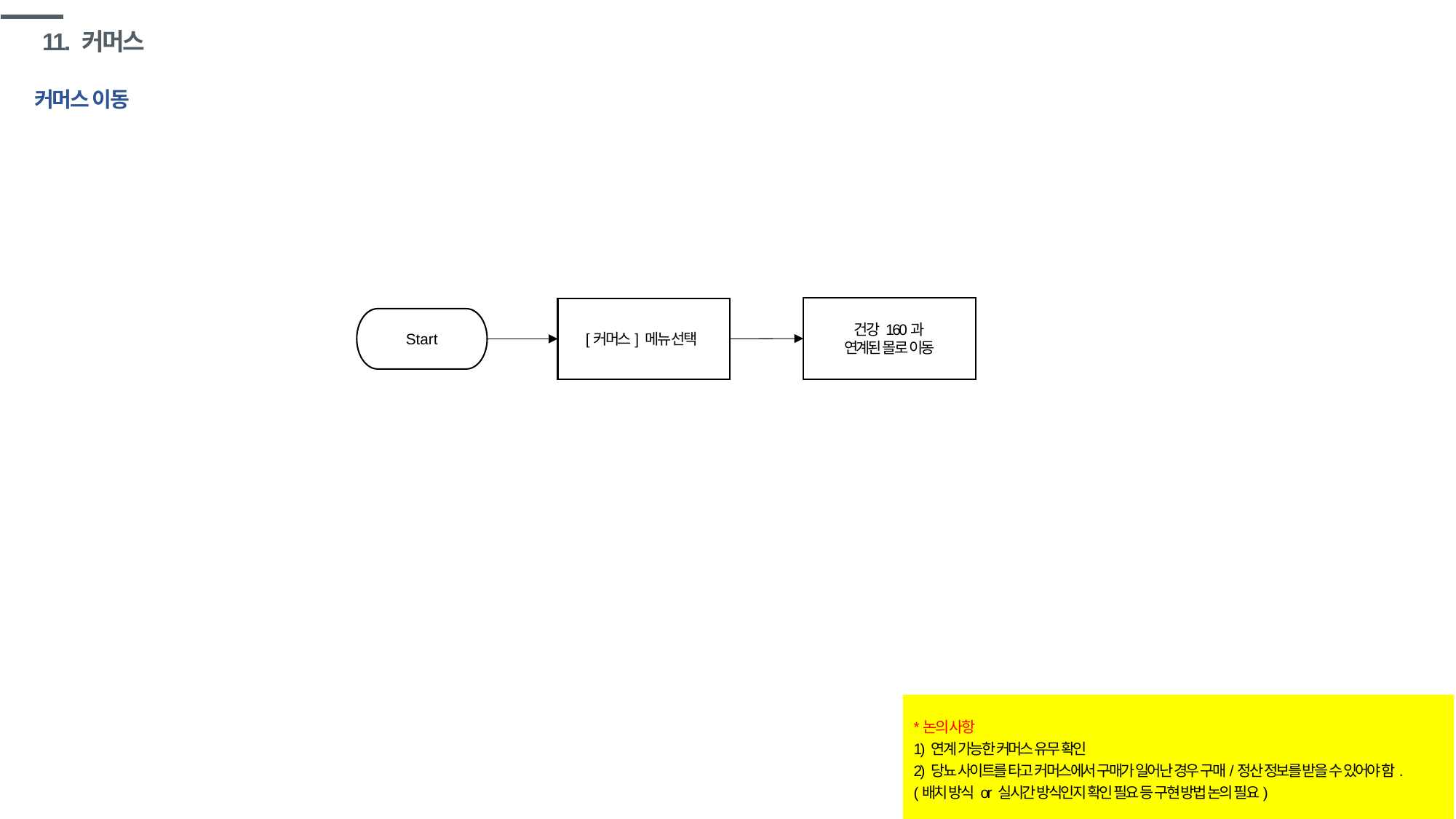

# 11. 커머스
커머스 이동
건강 160과
연계된 몰로 이동
[커머스] 메뉴 선택
Start
*논의 사항
1) 연계 가능한 커머스 유무 확인
2) 당뇨 사이트를 타고 커머스에서 구매가 일어난 경우 구매/정산 정보를 받을 수 있어야 함.
(배치 방식 or 실시간 방식인지 확인 필요 등 구현 방법 논의 필요)